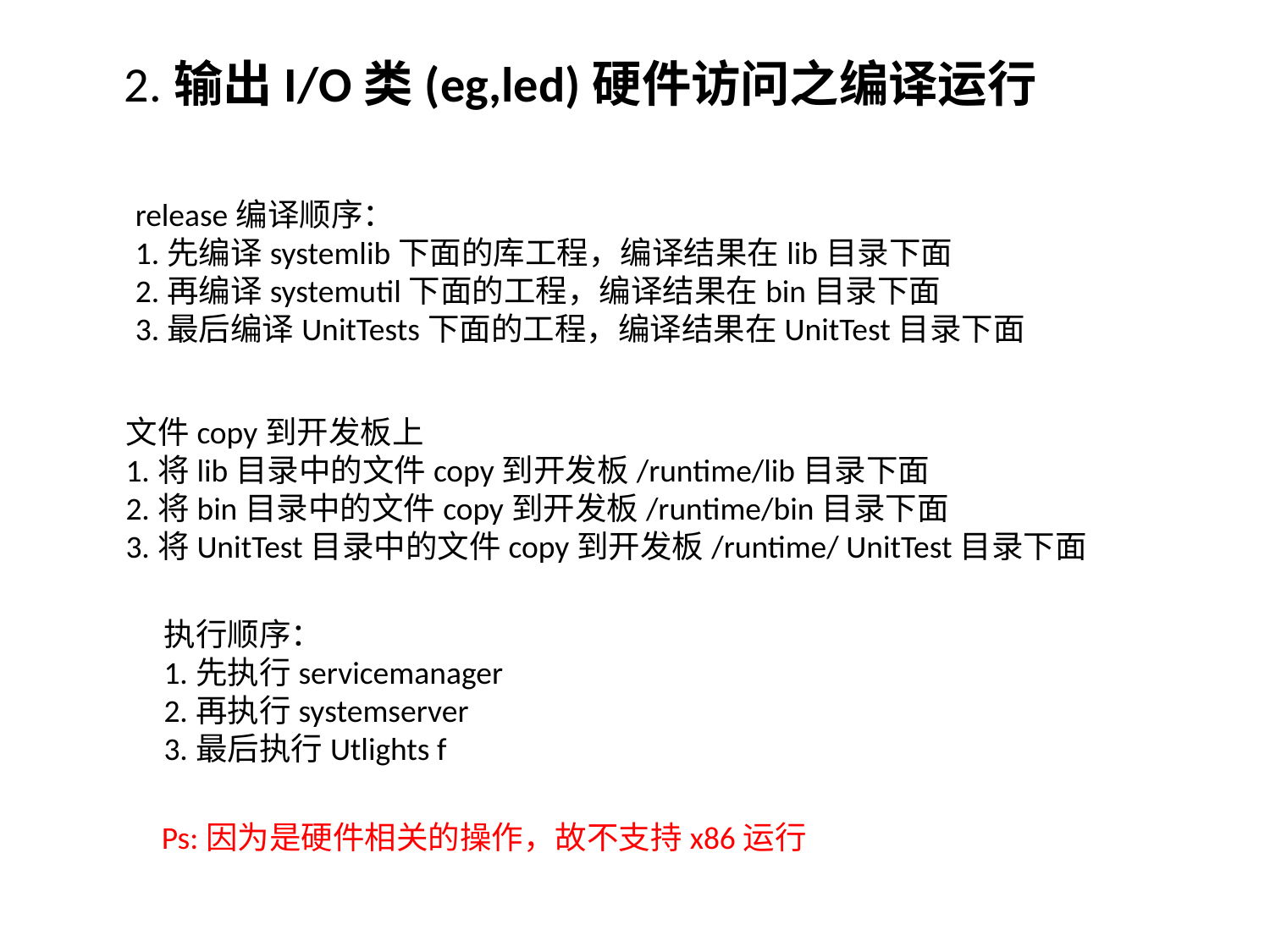

2.输出I/O类(eg,led)硬件访问之编译运行
release编译顺序：
1.先编译systemlib下面的库工程，编译结果在lib目录下面
2.再编译systemutil下面的工程，编译结果在bin目录下面
3.最后编译UnitTests下面的工程，编译结果在UnitTest目录下面
文件copy到开发板上
1.将lib目录中的文件copy到开发板/runtime/lib目录下面
2.将bin目录中的文件copy到开发板/runtime/bin目录下面
3.将UnitTest目录中的文件copy到开发板/runtime/ UnitTest目录下面
执行顺序：
1.先执行servicemanager
2.再执行systemserver
3.最后执行Utlights f
Ps:因为是硬件相关的操作，故不支持x86运行